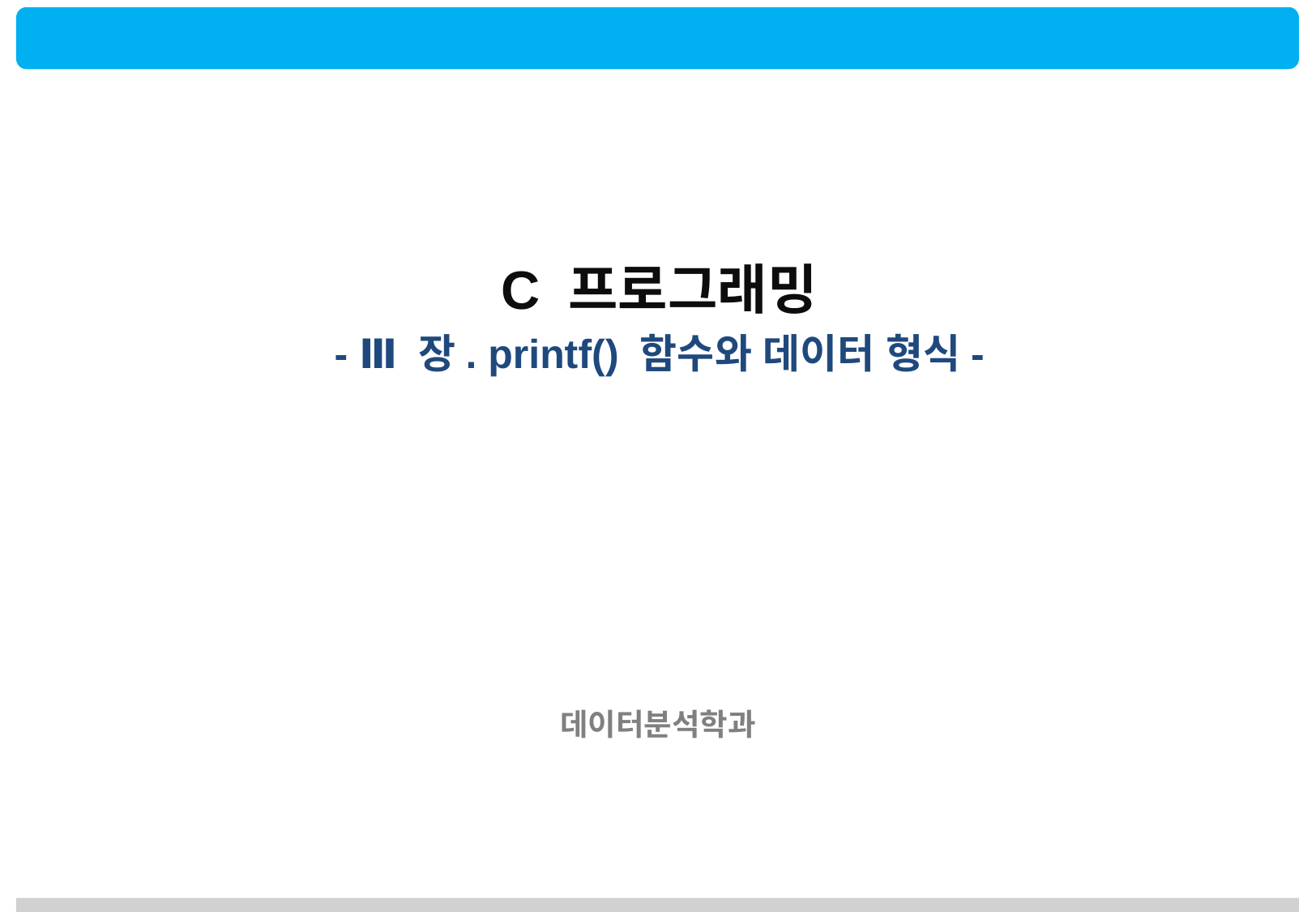

C 프로그래밍
- Ⅲ 장. printf() 함수와 데이터 형식-
데이터분석학과